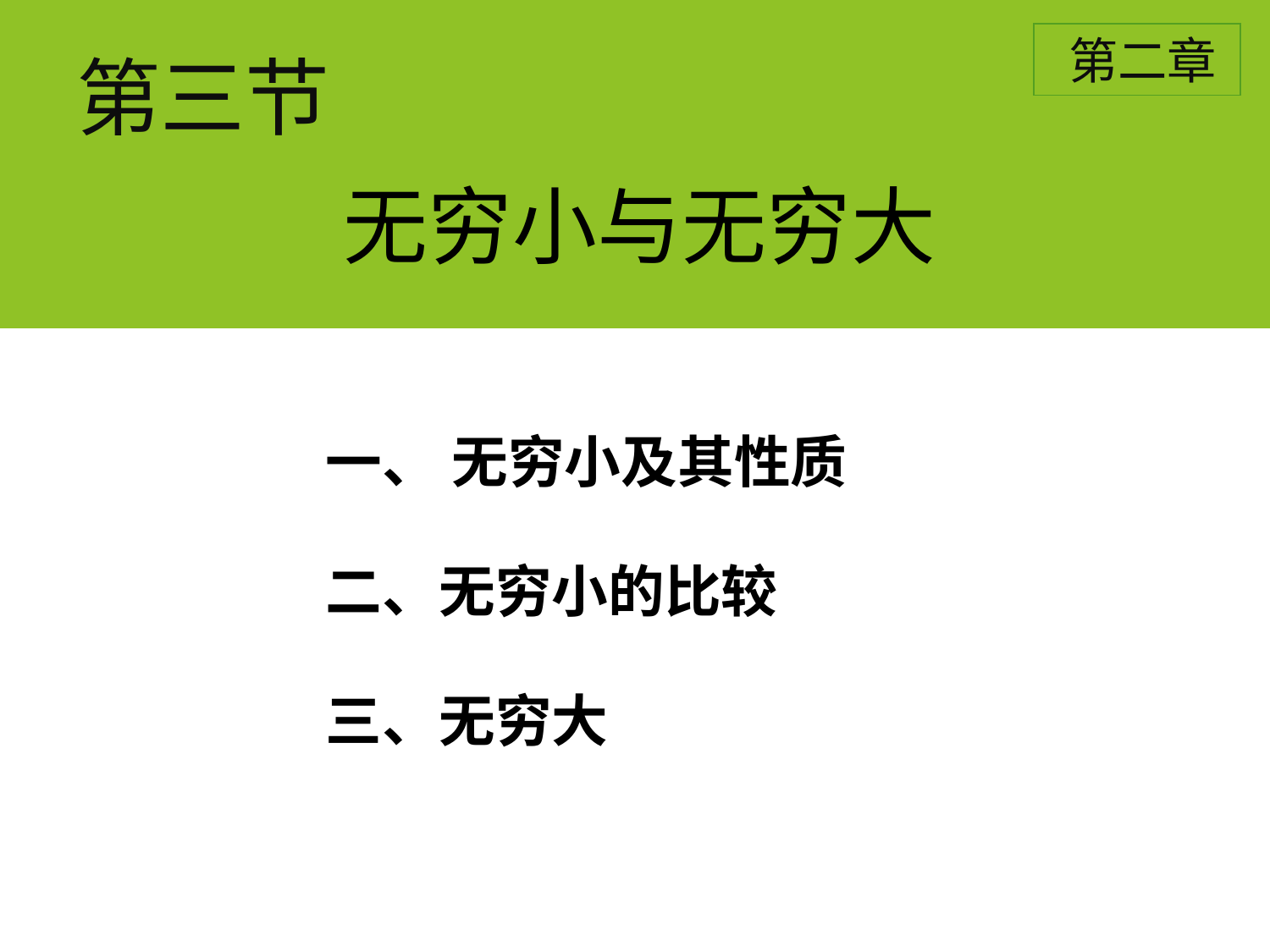

第二章
# 第三节
无穷小与无穷大

一、 无穷小及其性质
二、无穷小的比较
三、无穷大